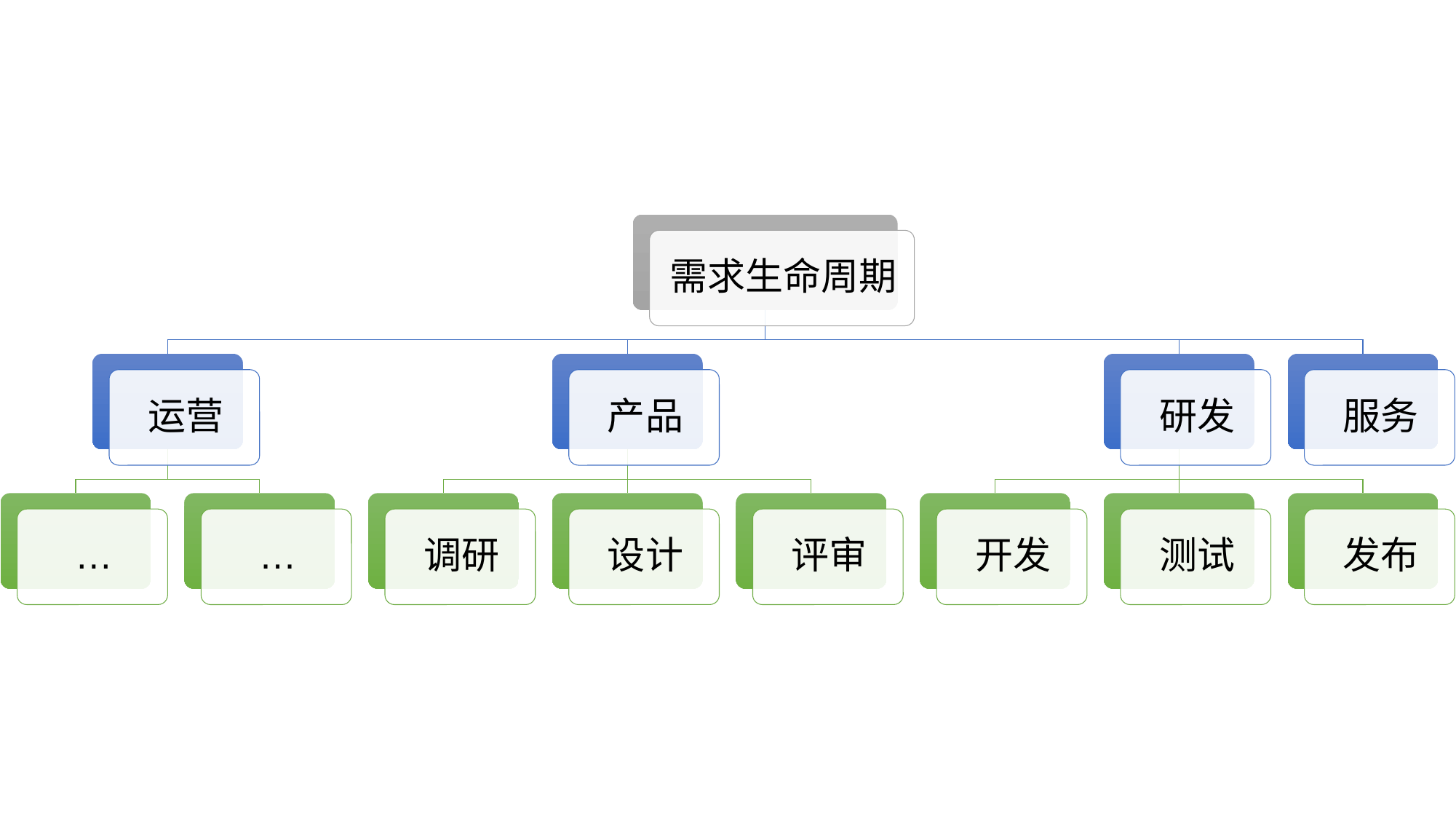

需求生命周期
运营
…
…
产品
调研
设计
评审
研发
开发
测试
发布
服务